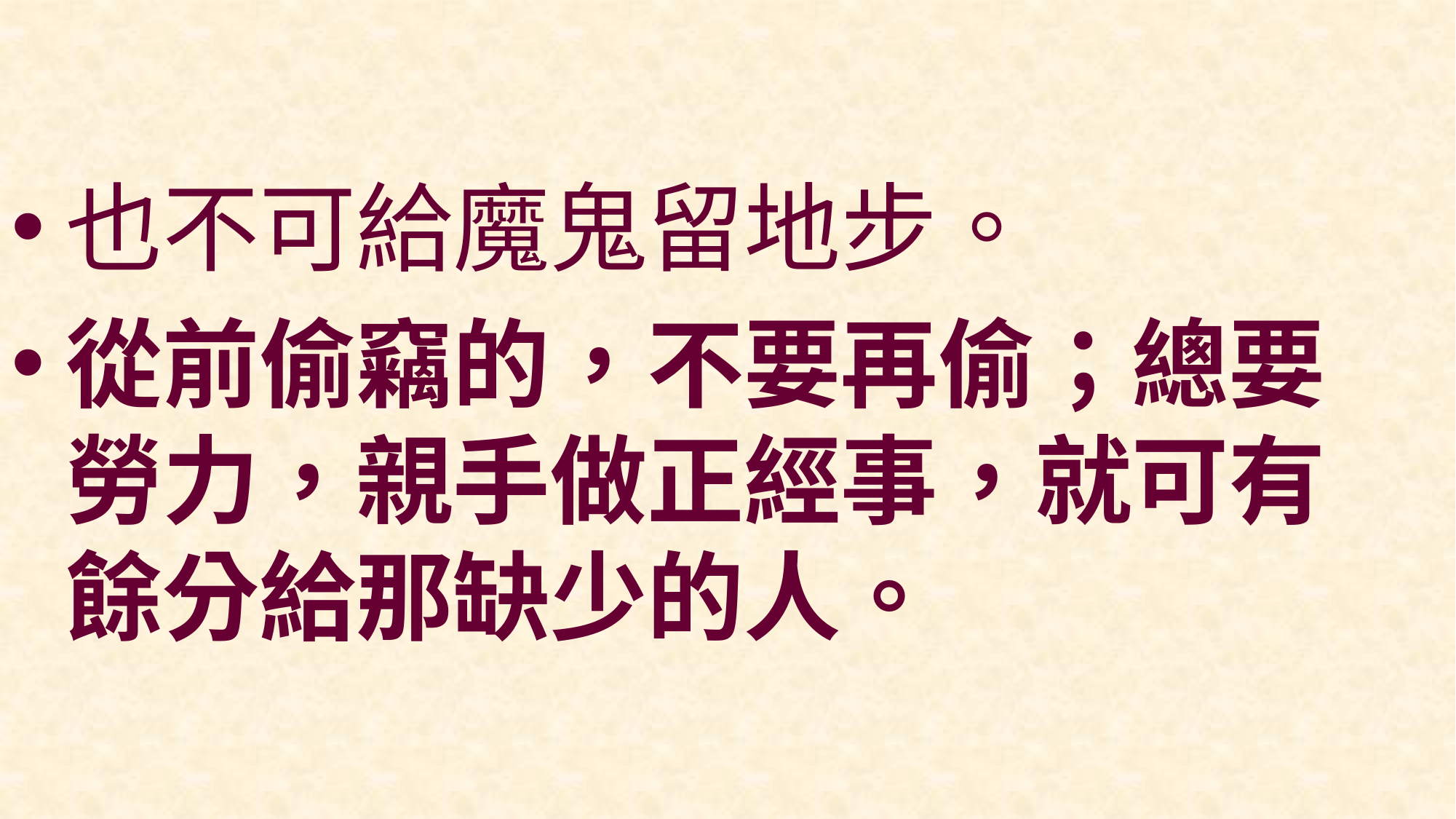

也不可給魔鬼留地步。
從前偷竊的，不要再偷；總要勞力，親手做正經事，就可有餘分給那缺少的人。